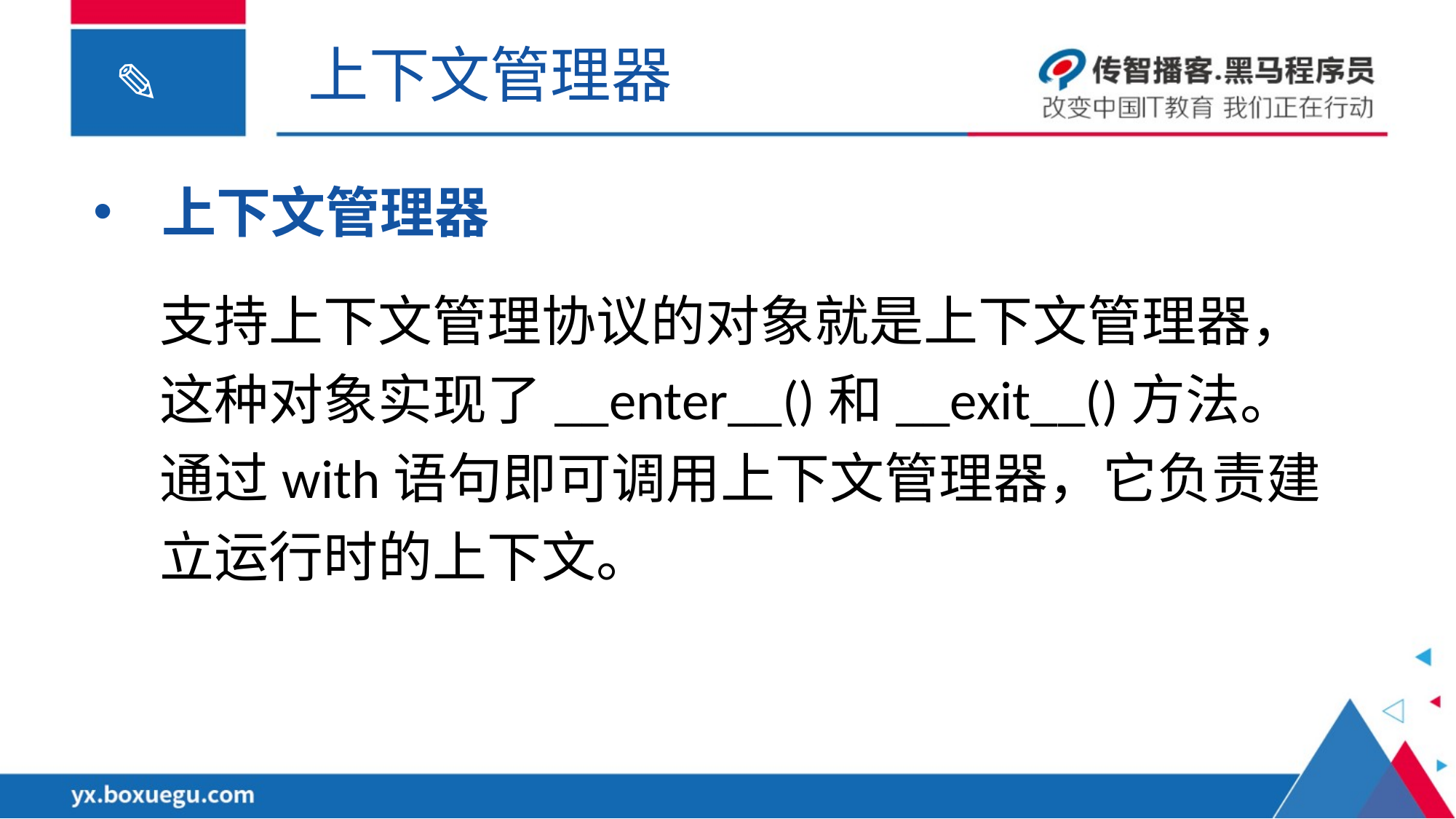

上下文管理器
上下文管理器
支持上下文管理协议的对象就是上下文管理器，这种对象实现了__enter__()和__exit__()方法。通过with语句即可调用上下文管理器，它负责建立运行时的上下文。